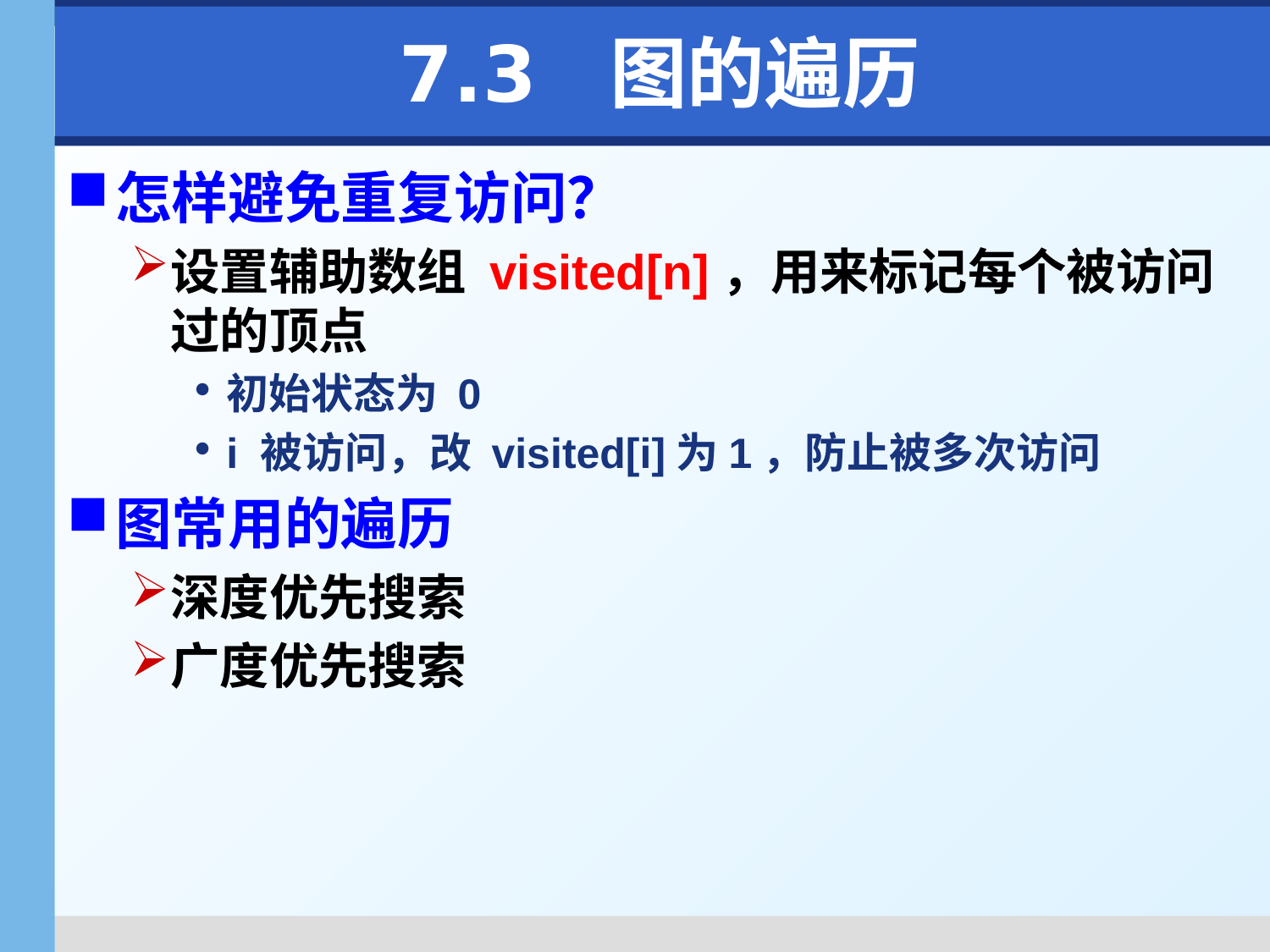

# 7.3  图的遍历
怎样避免重复访问？
设置辅助数组 visited[n]，用来标记每个被访问过的顶点
初始状态为 0
i 被访问，改 visited[i]为1，防止被多次访问
图常用的遍历
深度优先搜索
广度优先搜索